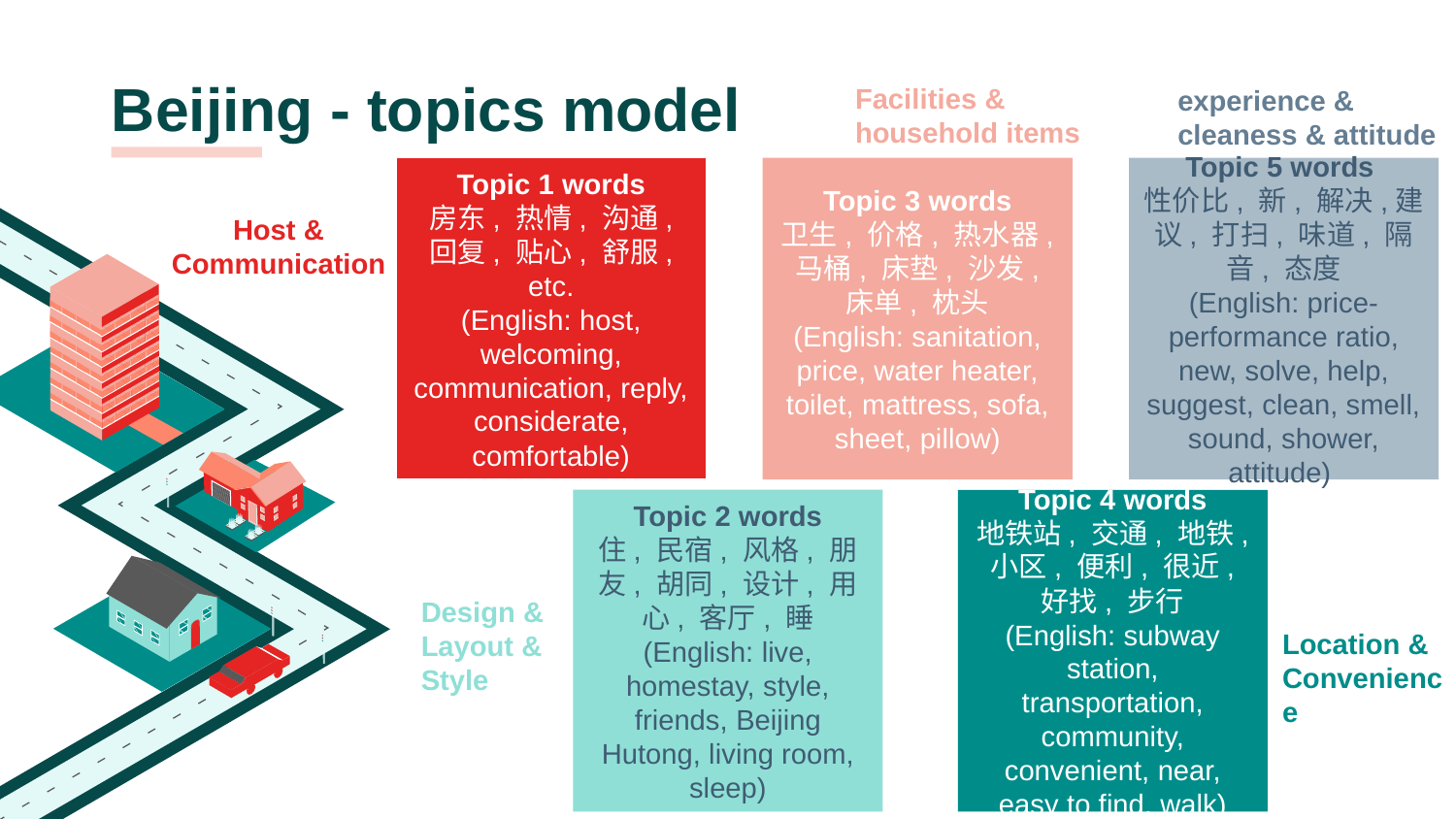

Beijing - topics model
Facilities & household items
experience & cleaness & attitude

Topic 3 words
卫生, 价格, 热水器, 马桶, 床垫, 沙发, 床单, 枕头
(English: sanitation, price, water heater, toilet, mattress, sofa, sheet, pillow)
Topic 5 words
性价比, 新, 解决,建议, 打扫, 味道, 隔音, 态度
(English: price-performance ratio, new, solve, help, suggest, clean, smell, sound, shower, attitude)
Topic 1 words
房东, 热情, 沟通, 回复, 贴心, 舒服, etc.
(English: host, welcoming, communication, reply, considerate, comfortable)
Host & Communication
Topic 2 words
住, 民宿, 风格, 朋友, 胡同, 设计, 用心, 客厅, 睡
(English: live, homestay, style, friends, Beijing Hutong, living room, sleep)
Topic 4 words
地铁站, 交通, 地铁, 小区, 便利, 很近, 好找, 步行
(English: subway station, transportation, community, convenient, near, easy to find, walk)
Design & Layout & Style
Location & Convenience